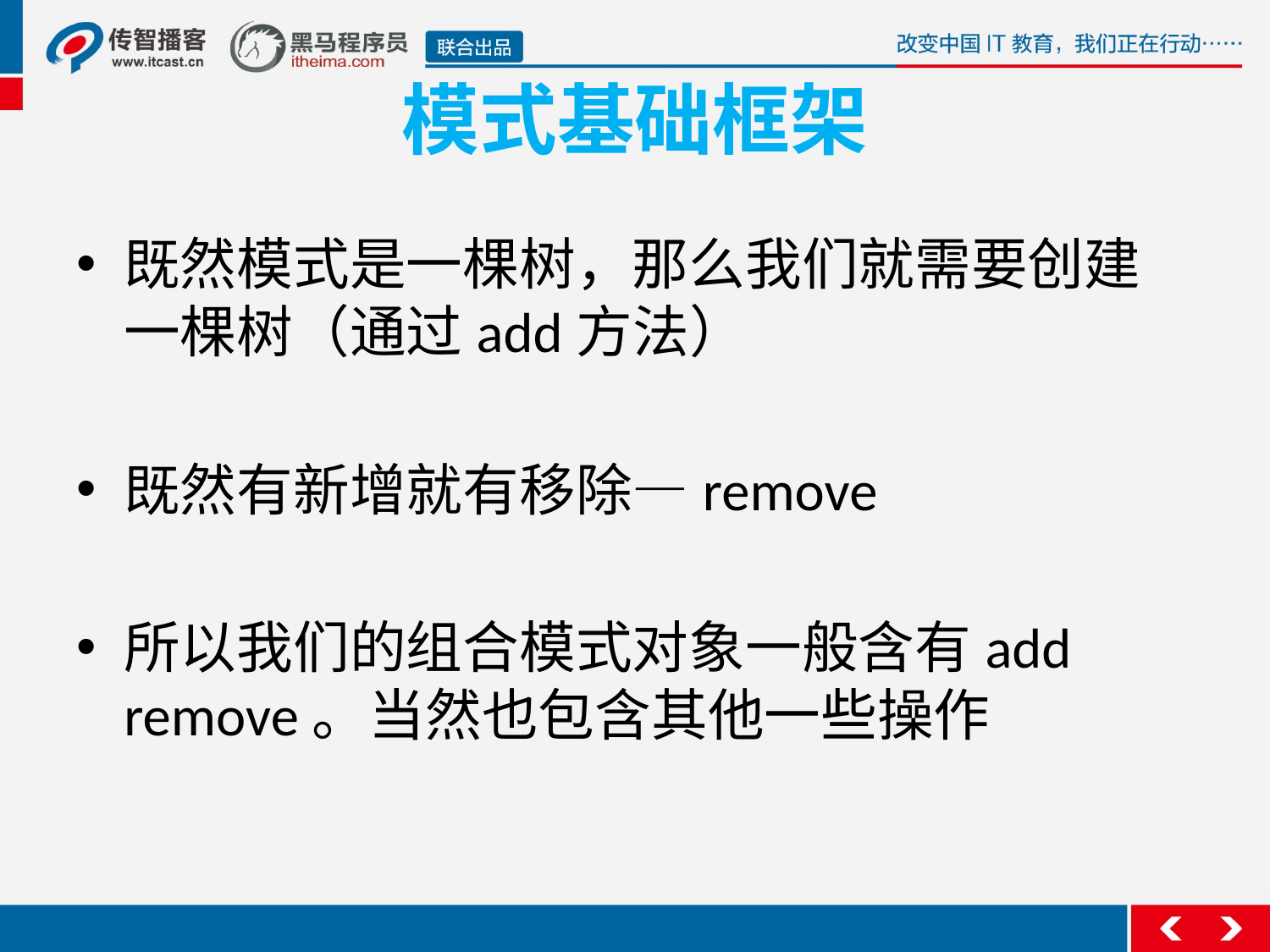

# 模式基础框架
既然模式是一棵树，那么我们就需要创建一棵树（通过add方法）

既然有新增就有移除—remove

所以我们的组合模式对象一般含有add remove。当然也包含其他一些操作